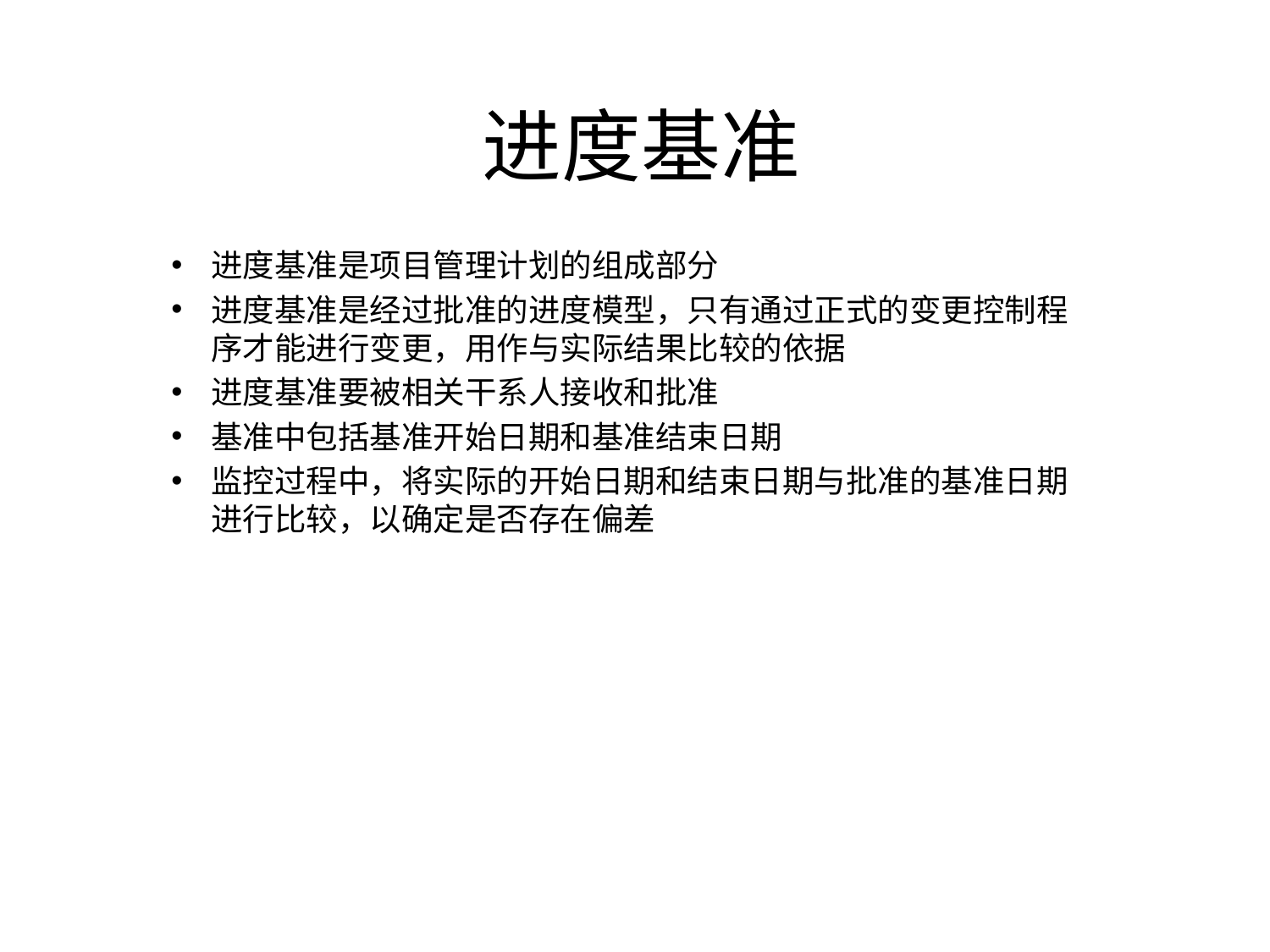

# 进度基准
进度基准是项目管理计划的组成部分
进度基准是经过批准的进度模型，只有通过正式的变更控制程序才能进行变更，用作与实际结果比较的依据
进度基准要被相关干系人接收和批准
基准中包括基准开始日期和基准结束日期
监控过程中，将实际的开始日期和结束日期与批准的基准日期进行比较，以确定是否存在偏差